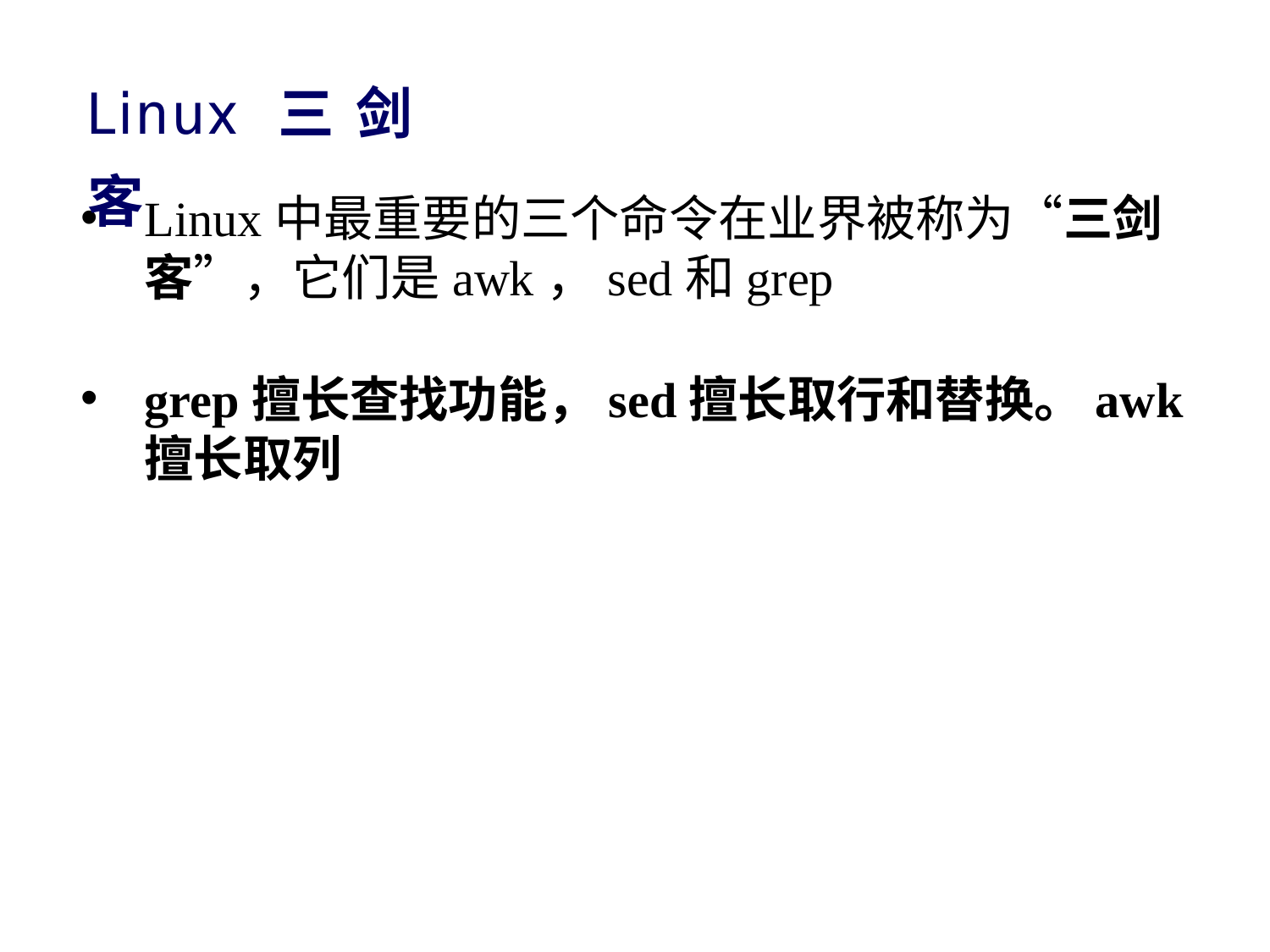

Linux三剑客
Linux中最重要的三个命令在业界被称为“三剑客”，它们是awk，sed和grep
grep擅长查找功能，sed擅长取行和替换。awk擅长取列
28